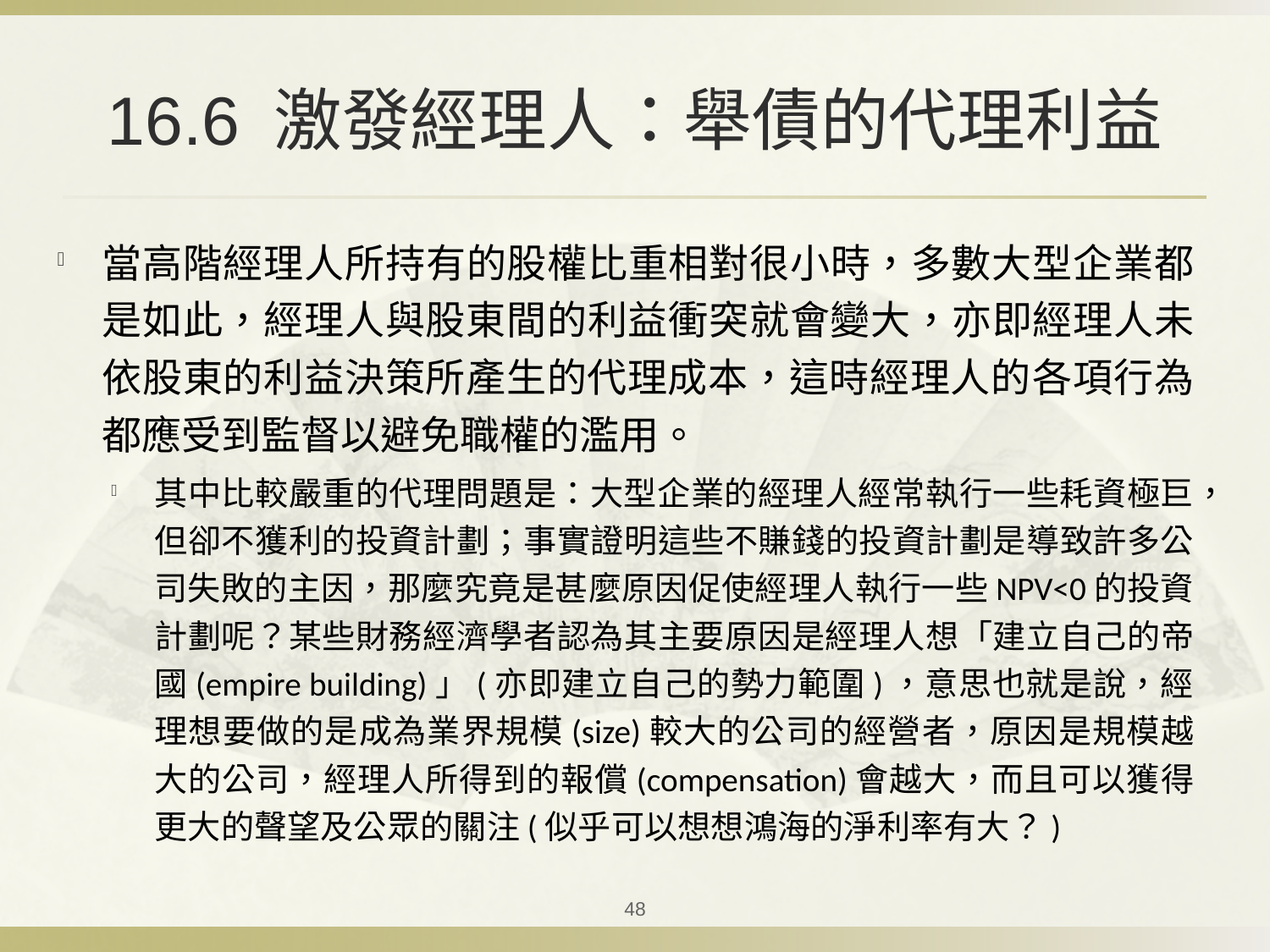

# 16.6 激發經理人：舉債的代理利益
當高階經理人所持有的股權比重相對很小時，多數大型企業都是如此，經理人與股東間的利益衝突就會變大，亦即經理人未依股東的利益決策所產生的代理成本，這時經理人的各項行為都應受到監督以避免職權的濫用。
其中比較嚴重的代理問題是：大型企業的經理人經常執行一些耗資極巨，但卻不獲利的投資計劃；事實證明這些不賺錢的投資計劃是導致許多公司失敗的主因，那麼究竟是甚麼原因促使經理人執行一些NPV<0的投資計劃呢？某些財務經濟學者認為其主要原因是經理人想「建立自己的帝國(empire building)」(亦即建立自己的勢力範圍)，意思也就是說，經理想要做的是成為業界規模(size)較大的公司的經營者，原因是規模越大的公司，經理人所得到的報償(compensation)會越大，而且可以獲得更大的聲望及公眾的關注(似乎可以想想鴻海的淨利率有大？)
48